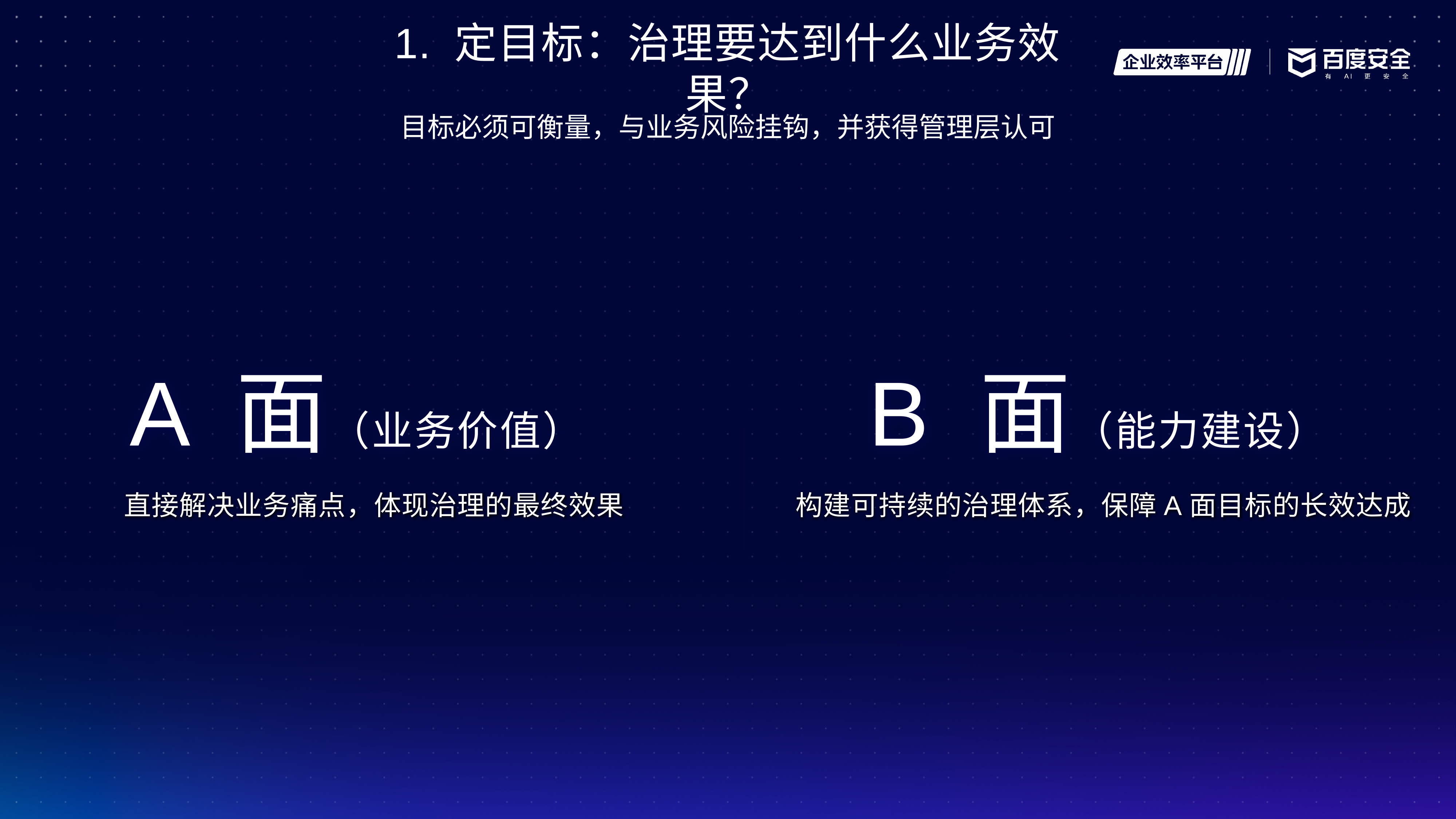

1. 定目标：治理要达到什么业务效果？
目标必须可衡量，与业务风险挂钩，并获得管理层认可

A 面（业务价值）
B 面（能力建设）
直接解决业务痛点，体现治理的最终效果
构建可持续的治理体系，保障A面目标的长效达成